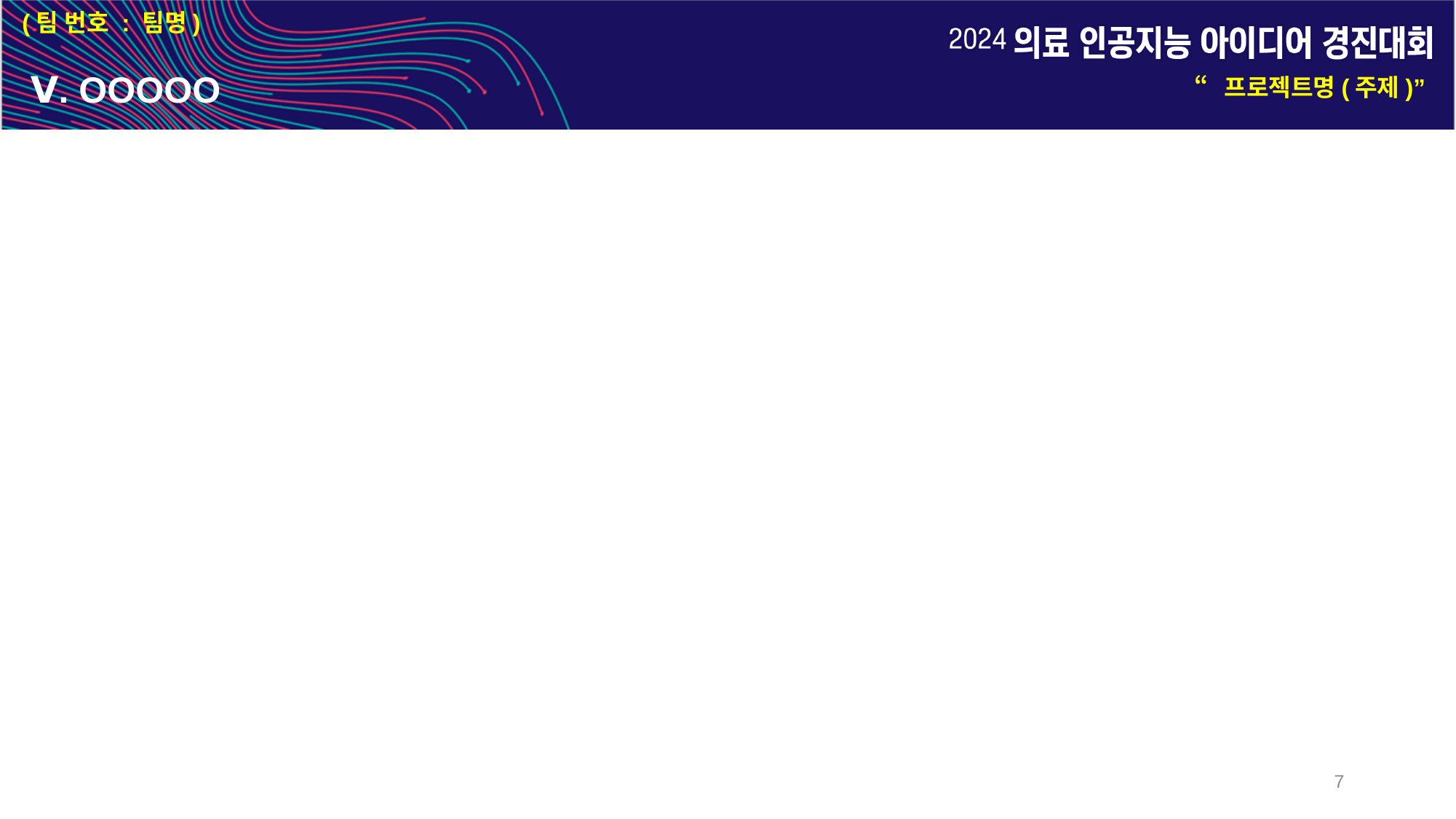

(팀 번호 : 팀명)
Ⅴ. OOOOO
“프로젝트명(주제)”
7